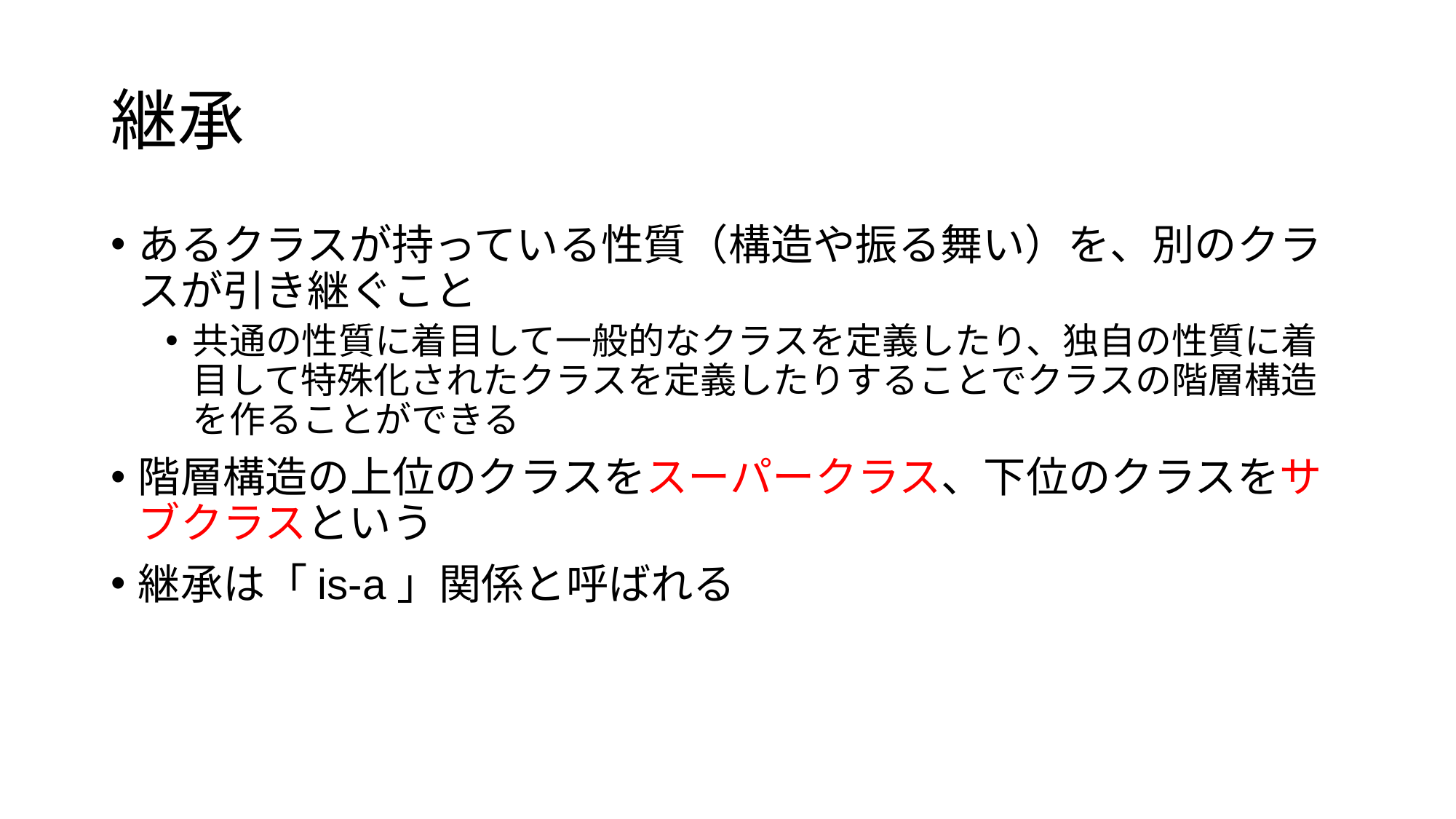

# 継承
あるクラスが持っている性質（構造や振る舞い）を、別のクラスが引き継ぐこと
共通の性質に着目して一般的なクラスを定義したり、独自の性質に着目して特殊化されたクラスを定義したりすることでクラスの階層構造を作ることができる
階層構造の上位のクラスをスーパークラス、下位のクラスをサブクラスという
継承は「is-a」関係と呼ばれる